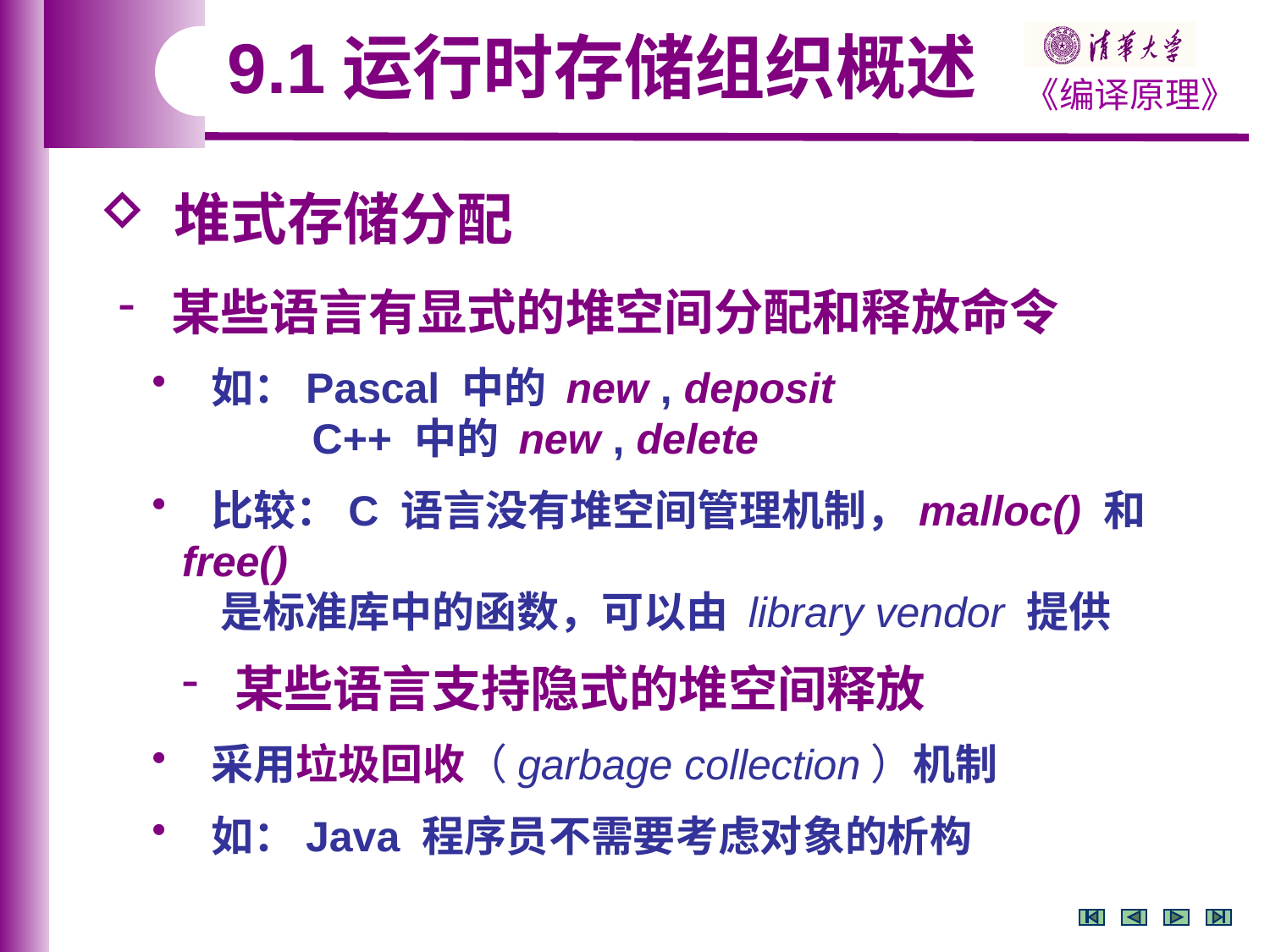

9.1运行时存储组织概述
 堆式存储分配
 某些语言有显式的堆空间分配和释放命令

  如：Pascal 中的 new , deposit
           C++ 中的 new , delete

  比较：C 语言没有堆空间管理机制，malloc() 和 free()
   是标准库中的函数，可以由 library vendor 提供

 某些语言支持隐式的堆空间释放

  采用垃圾回收（garbage collection）机制

  如：Java 程序员不需要考虑对象的析构